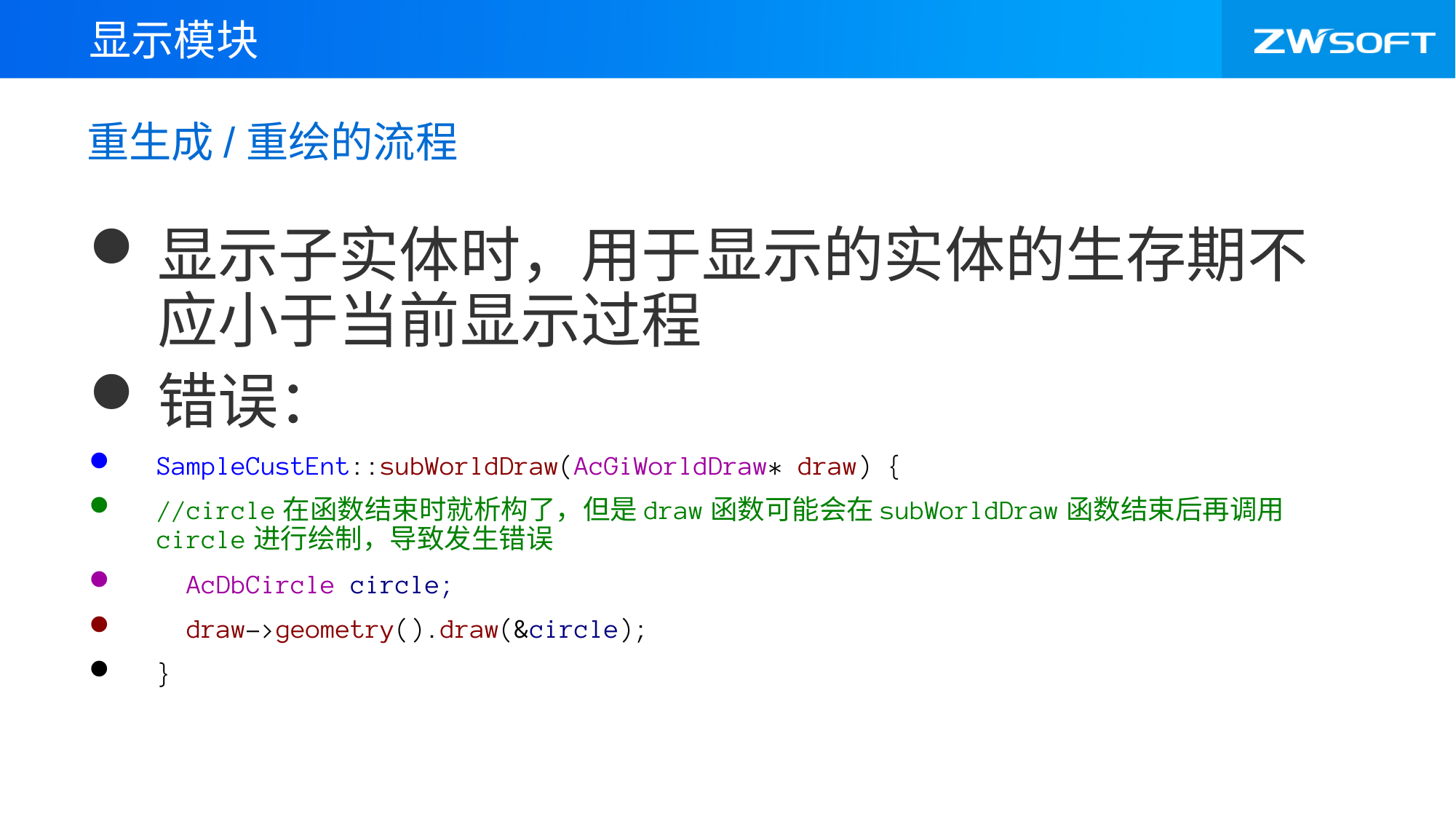

显示模块
# 重生成/重绘的流程
显示子实体时，用于显示的实体的生存期不应小于当前显示过程
错误：
SampleCustEnt::subWorldDraw(AcGiWorldDraw* draw) {
//circle在函数结束时就析构了，但是draw函数可能会在subWorldDraw函数结束后再调用circle进行绘制，导致发生错误
  AcDbCircle circle;
  draw->geometry().draw(&circle);
}